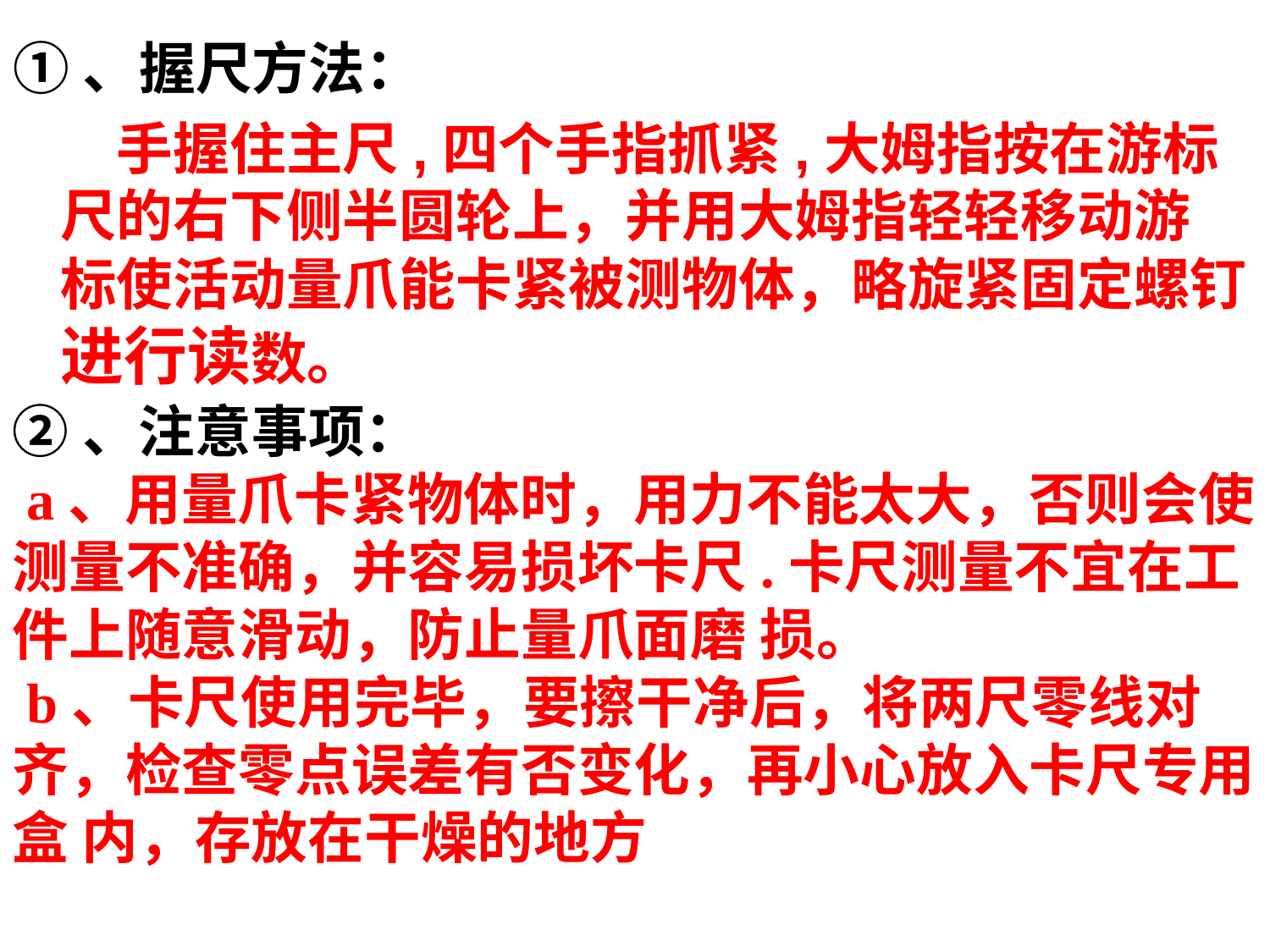

①、握尺方法：
	用手握住主尺,四个手指抓紧,大姆指按在游标尺的右下侧半圆轮上，并用大姆指轻轻移动游 标使活动量爪能卡紧被测物体，略旋紧固定螺钉，进行读数。

②、注意事项：
 a、用量爪卡紧物体时，用力不能太大，否则会使测量不准确，并容易损坏卡尺.卡尺测量不宜在工件上随意滑动，防止量爪面磨 损。
 b、卡尺使用完毕，要擦干净后，将两尺零线对 齐，检查零点误差有否变化，再小心放入卡尺专用盒 内，存放在干燥的地方。